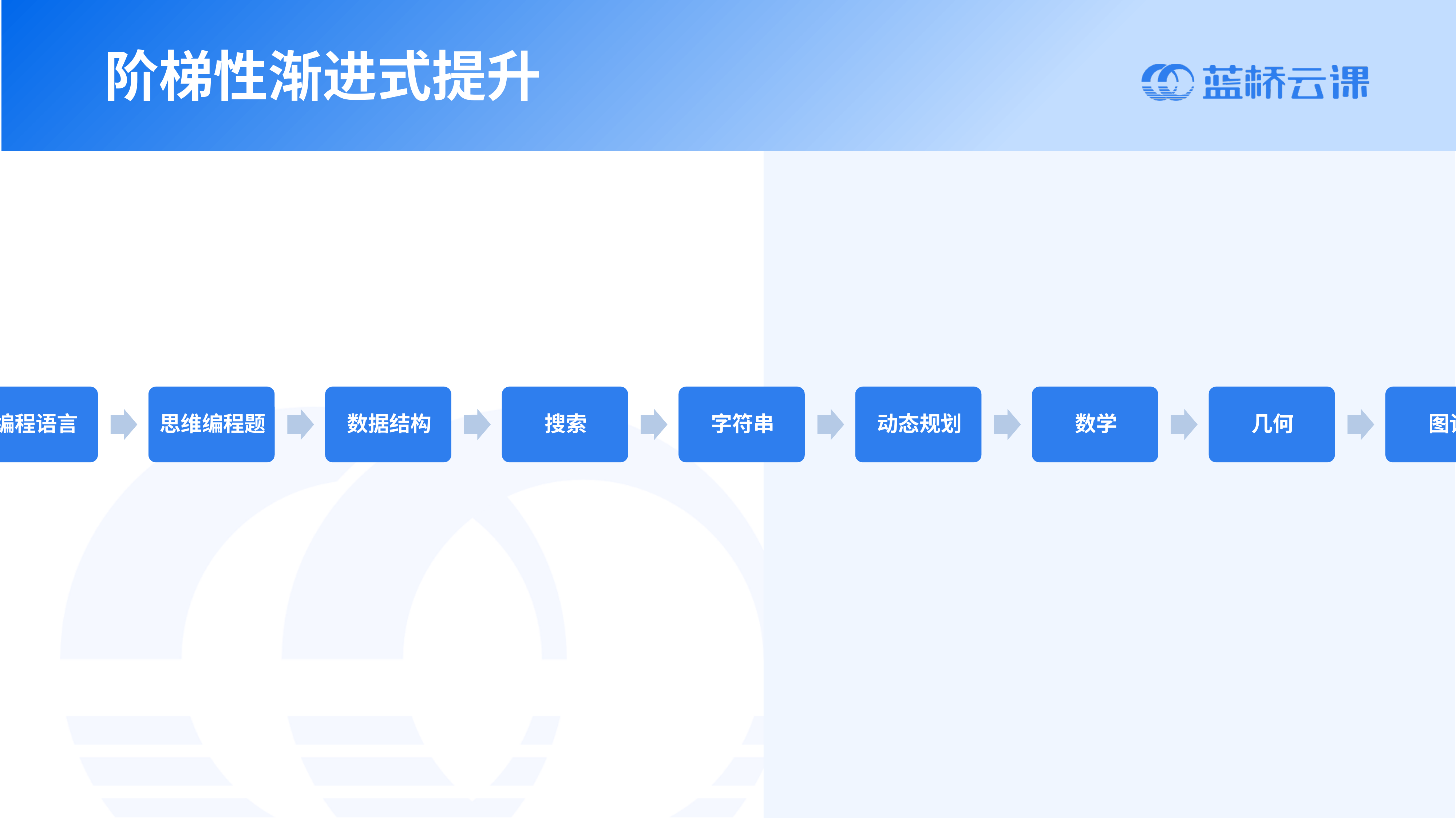

阶梯性渐进式提升
编程语言

思维编程题

数据结构

搜索

字符串

动态规划

数学

几何

图论